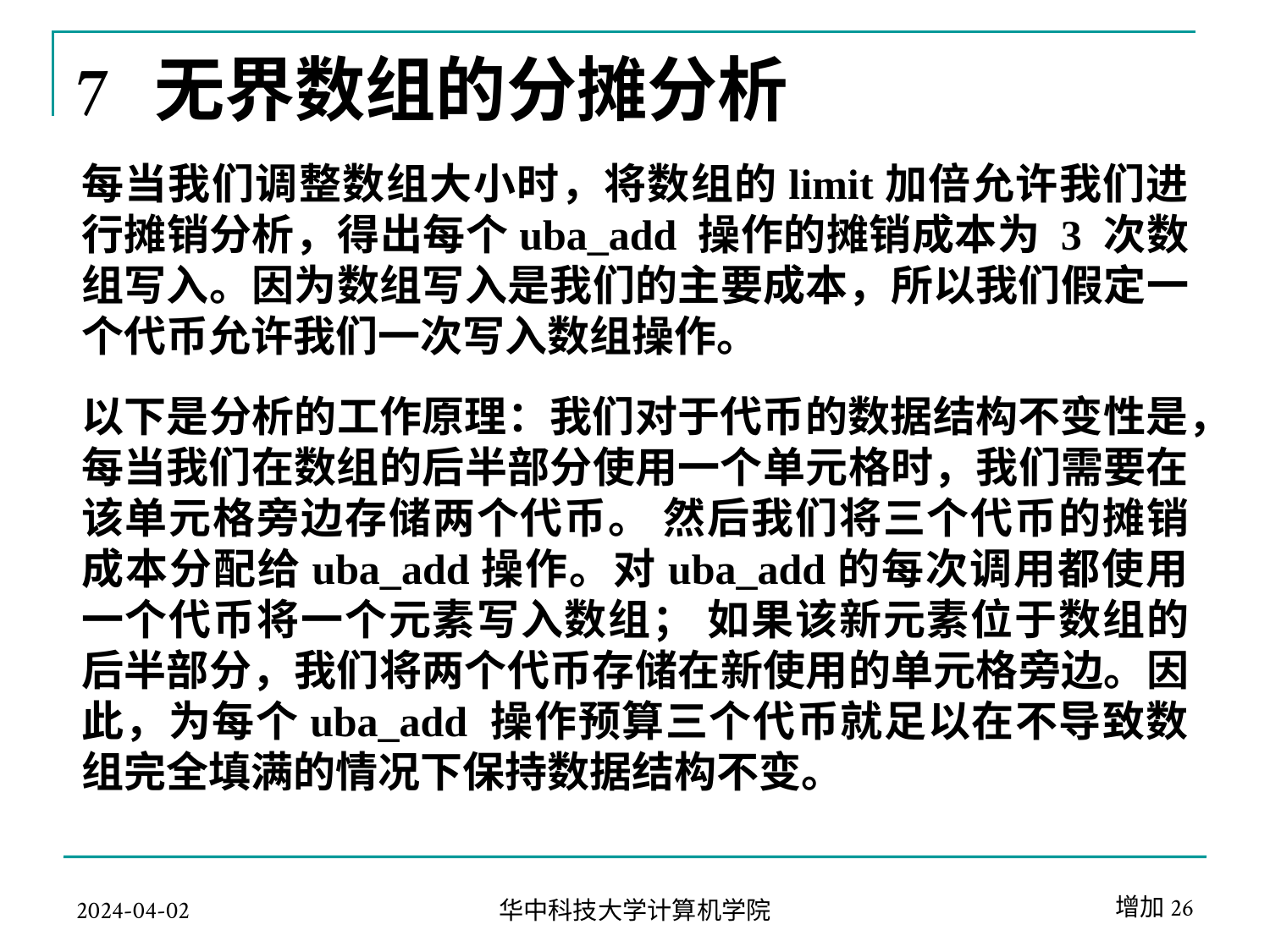

# 7  无界数组的分摊分析
每当我们调整数组大小时，将数组的limit加倍允许我们进行摊销分析，得出每个uba_add 操作的摊销成本为 3 次数组写入。因为数组写入是我们的主要成本，所以我们假定一个代币允许我们一次写入数组操作。
以下是分析的工作原理：我们对于代币的数据结构不变性是，每当我们在数组的后半部分使用一个单元格时，我们需要在该单元格旁边存储两个代币。 然后我们将三个代币的摊销成本分配给uba_add操作。对uba_add的每次调用都使用一个代币将一个元素写入数组； 如果该新元素位于数组的后半部分，我们将两个代币存储在新使用的单元格旁边。因此，为每个uba_add 操作预算三个代币就足以在不导致数组完全填满的情况下保持数据结构不变。

2024-04-02
增加26
华中科技大学计算机学院